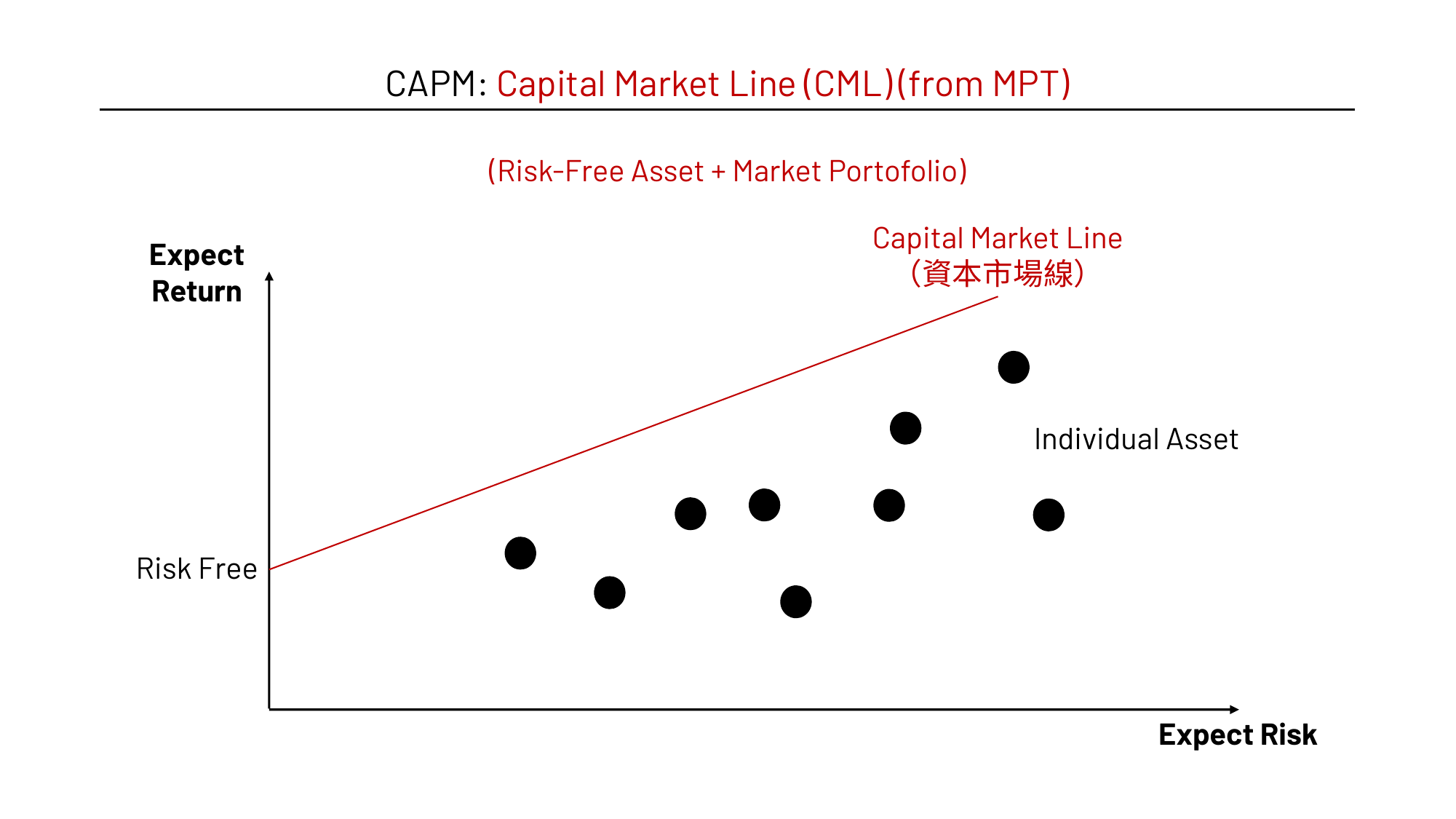

CAPM: Capital Market Line (CML) (from MPT)
(Risk-Free Asset + Market Portofolio)
Capital Market Line
（資本市場線）
Expect
Return

Individual Asset

Risk Free

Expect Risk